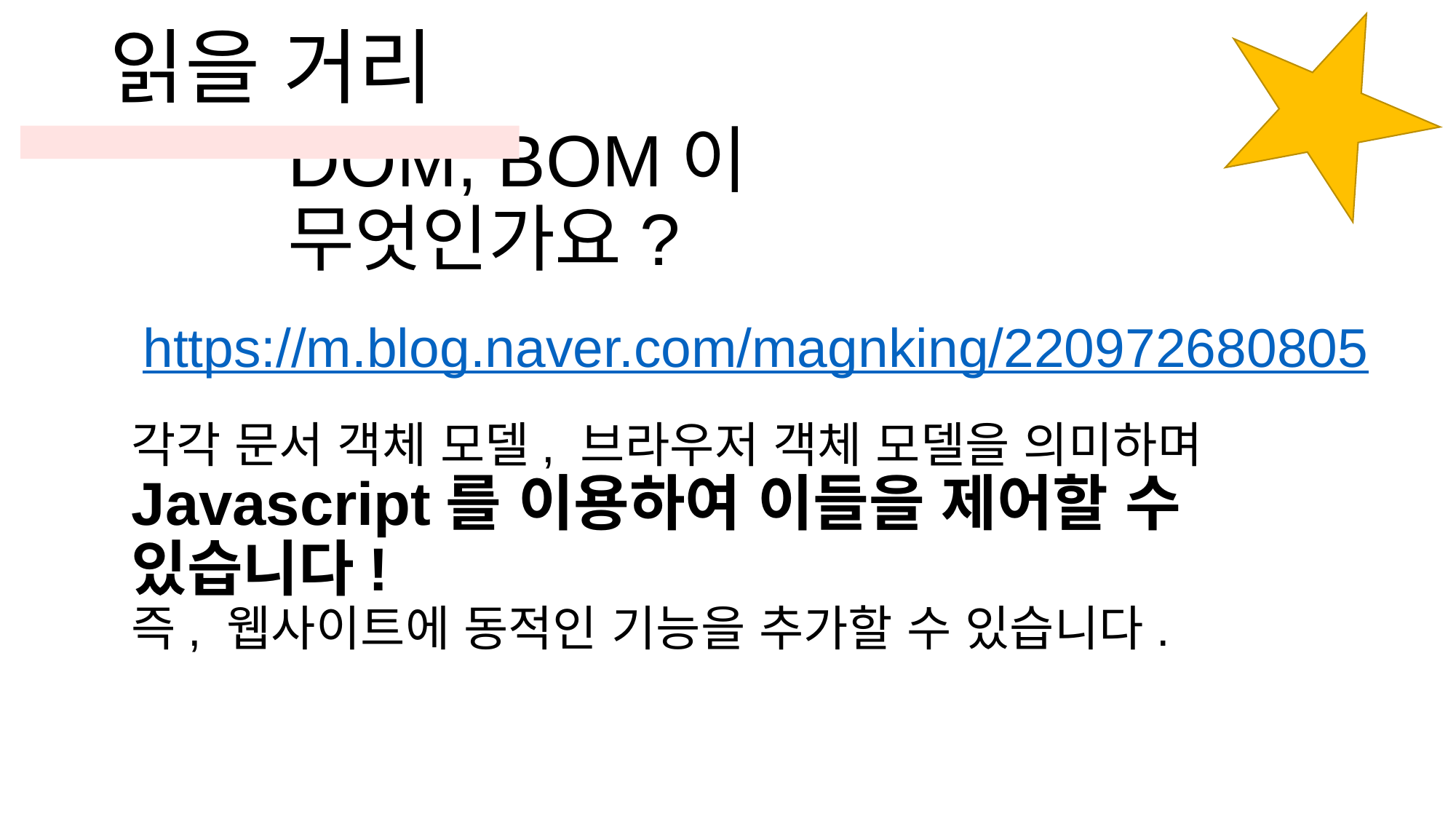

읽을 거리

DOM, BOM이 무엇인가요?

https://m.blog.naver.com/magnking/220972680805
각각 문서 객체 모델, 브라우저 객체 모델을 의미하며
Javascript를 이용하여 이들을 제어할 수 있습니다!
즉, 웹사이트에 동적인 기능을 추가할 수 있습니다.